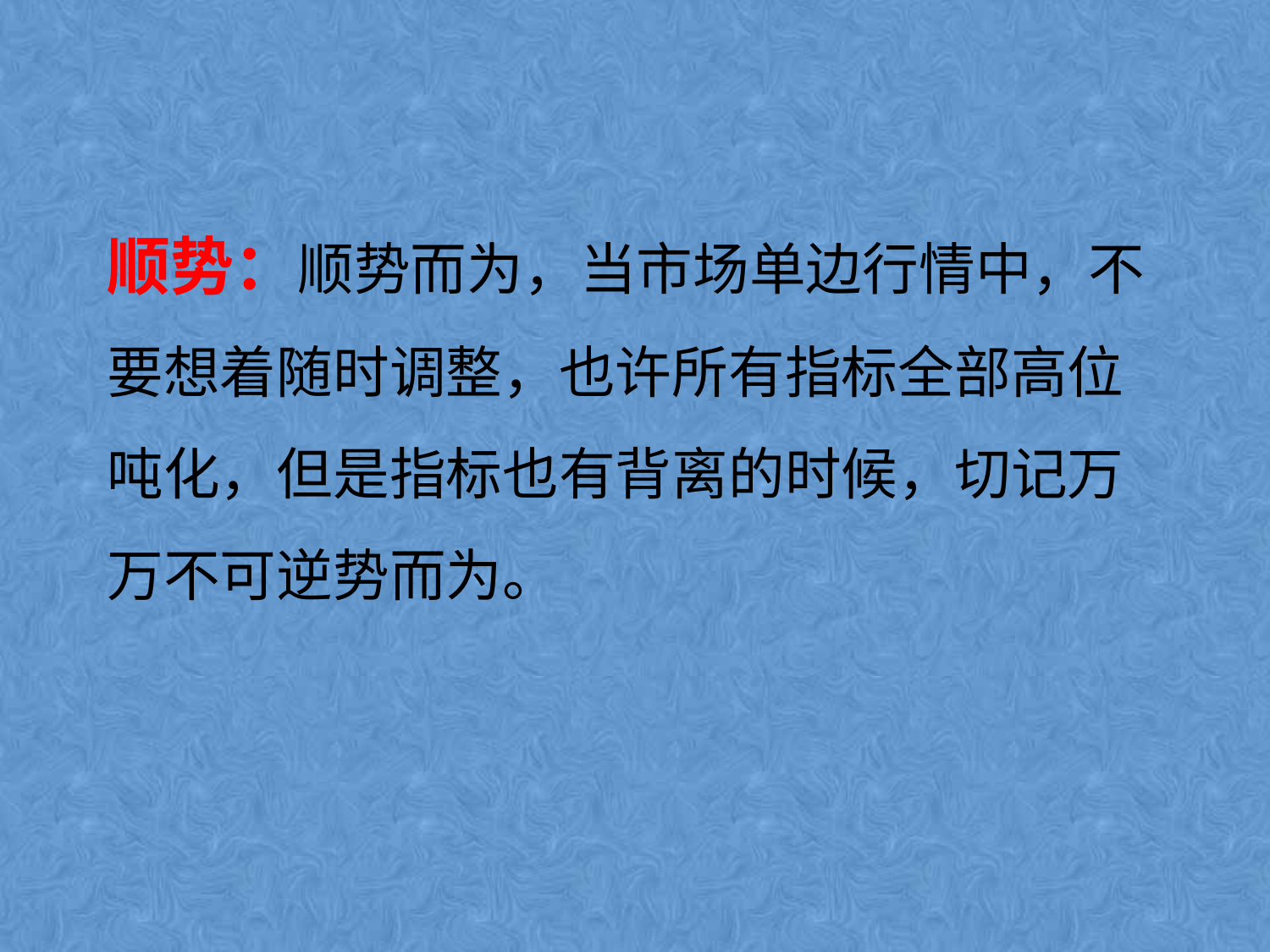

顺势：顺势而为，当市场单边行情中，不要想着随时调整，也许所有指标全部高位吨化，但是指标也有背离的时候，切记万万不可逆势而为。